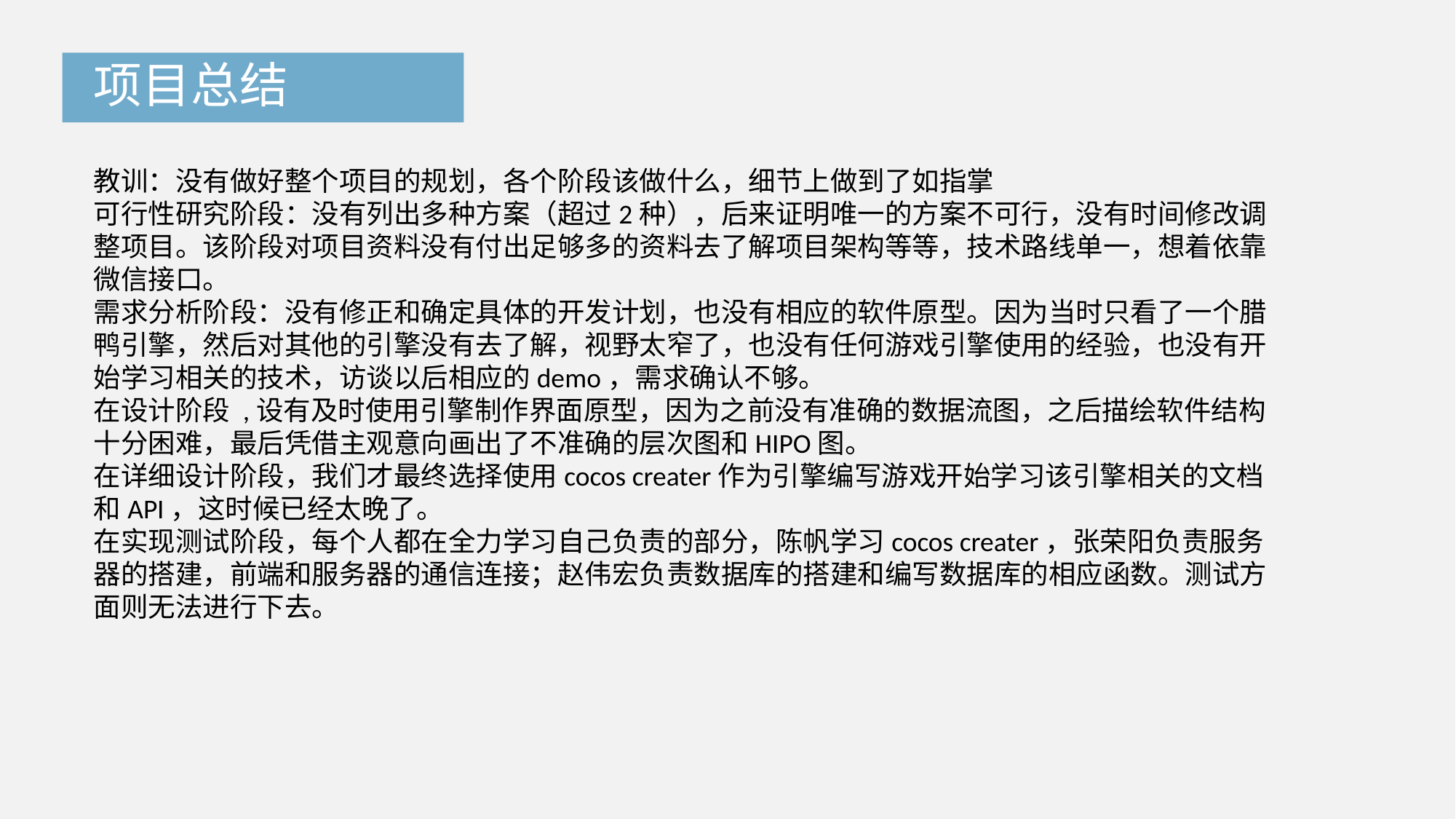

项目总结

教训：没有做好整个项目的规划，各个阶段该做什么，细节上做到了如指掌
可行性研究阶段：没有列出多种方案（超过2种），后来证明唯一的方案不可行，没有时间修改调整项目。该阶段对项目资料没有付出足够多的资料去了解项目架构等等，技术路线单一，想着依靠微信接口。
需求分析阶段：没有修正和确定具体的开发计划，也没有相应的软件原型。因为当时只看了一个腊鸭引擎，然后对其他的引擎没有去了解，视野太窄了，也没有任何游戏引擎使用的经验，也没有开始学习相关的技术，访谈以后相应的demo，需求确认不够。
在设计阶段 ,设有及时使用引擎制作界面原型，因为之前没有准确的数据流图，之后描绘软件结构十分困难，最后凭借主观意向画出了不准确的层次图和HIPO图。
在详细设计阶段，我们才最终选择使用cocos creater作为引擎编写游戏开始学习该引擎相关的文档和API，这时候已经太晚了。
在实现测试阶段，每个人都在全力学习自己负责的部分，陈帆学习cocos creater，张荣阳负责服务器的搭建，前端和服务器的通信连接；赵伟宏负责数据库的搭建和编写数据库的相应函数。测试方面则无法进行下去。